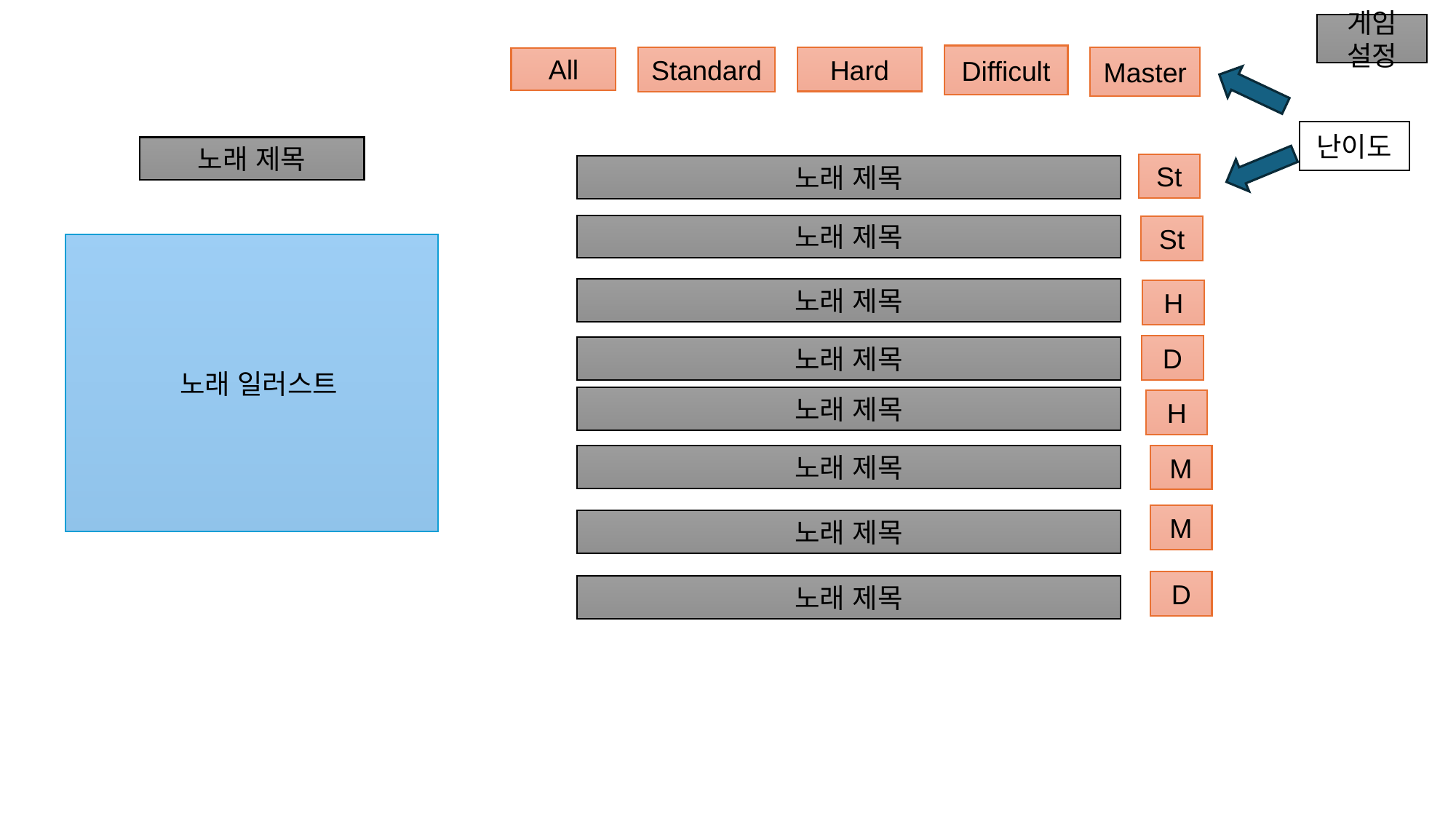

게임 설정
Difficult
Standard
Master
Hard
All

난이도

노래 제목
St
노래 제목
노래 제목
St
 노래 일러스트
노래 제목
H
D
노래 제목
노래 제목
H
노래 제목
M
M
노래 제목
D
노래 제목